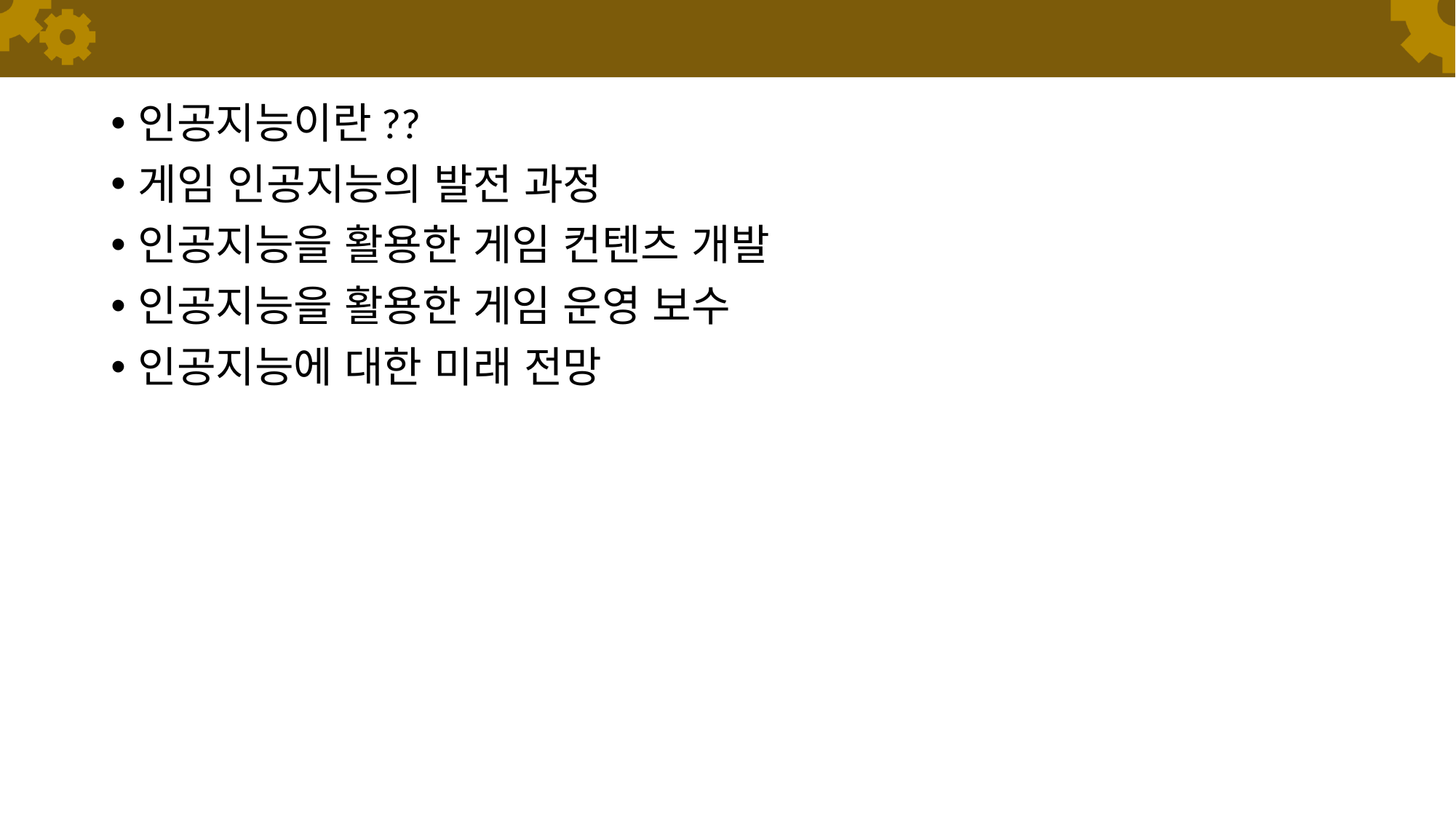

#
인공지능이란??
게임 인공지능의 발전 과정
인공지능을 활용한 게임 컨텐츠 개발
인공지능을 활용한 게임 운영 보수
인공지능에 대한 미래 전망